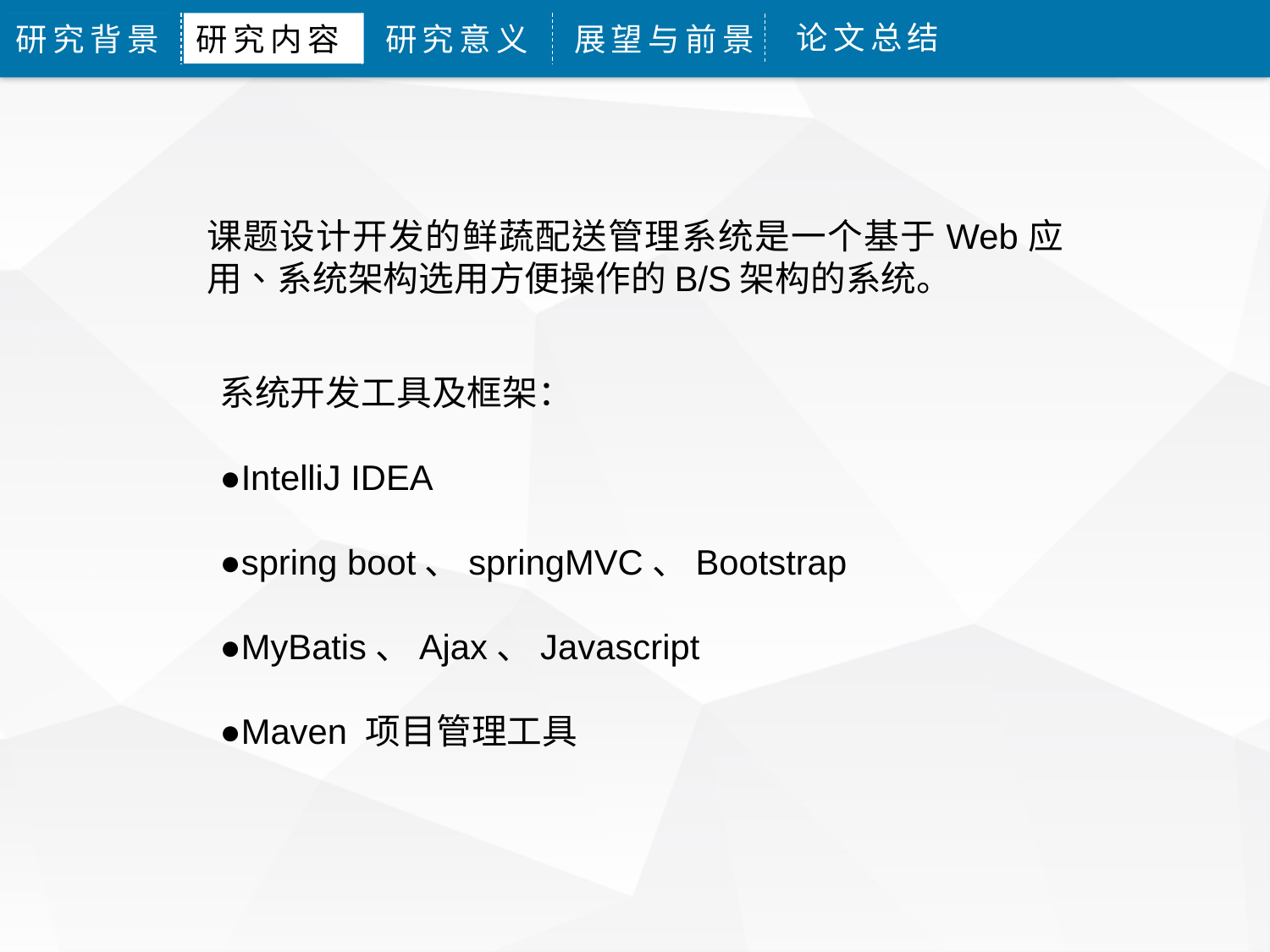

论文总结
研究背景
研究内容
研究意义
展望与前景

课题设计开发的鲜蔬配送管理系统是一个基于Web应用、系统架构选用方便操作的B/S架构的系统。
系统开发工具及框架：

●IntelliJ IDEA

●spring boot、springMVC、Bootstrap

●MyBatis、Ajax、Javascript

●Maven 项目管理工具